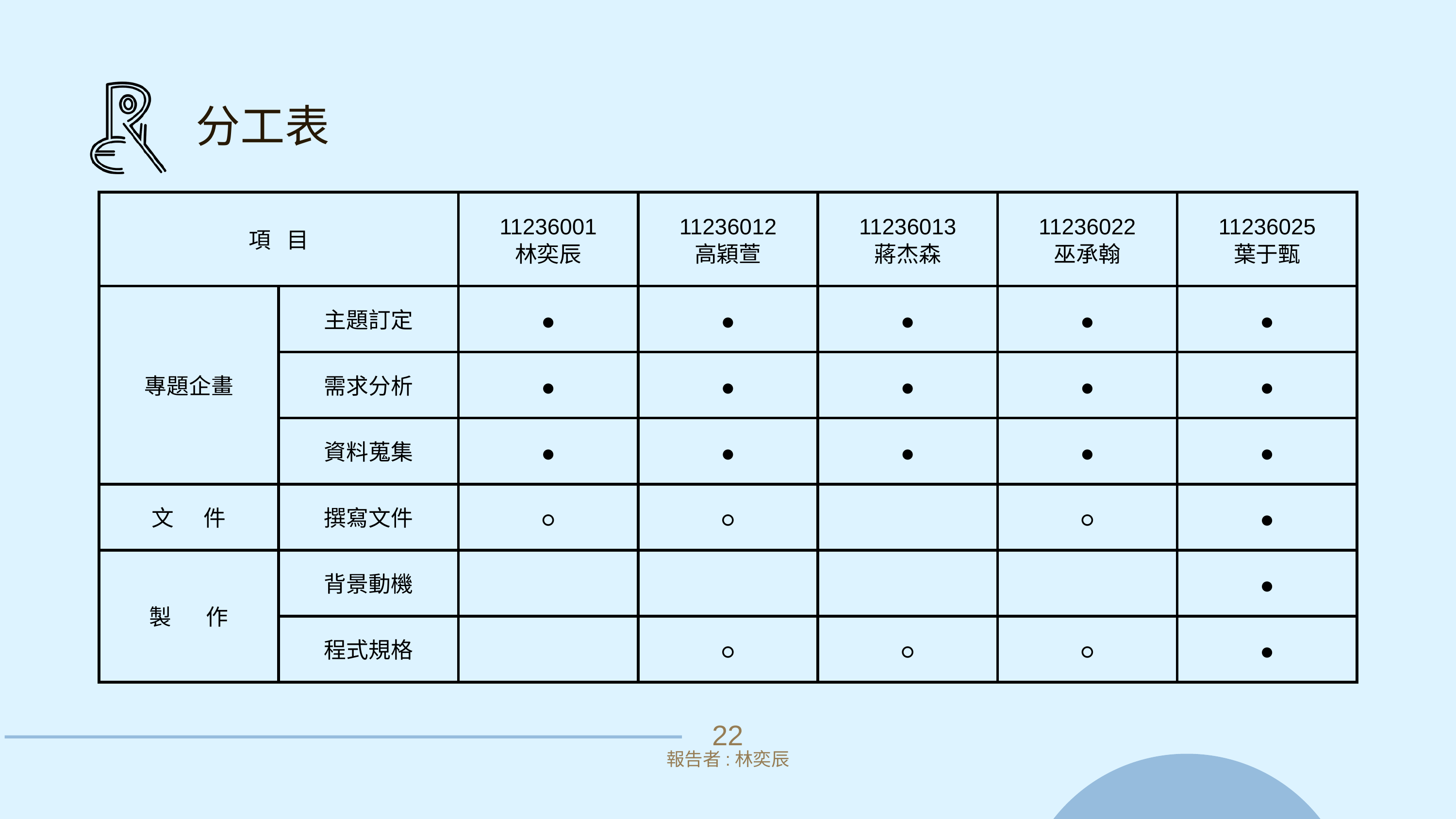

分工表
| 項目 | 項目 | 11236001 林奕辰 | 11236012 高穎萱 | 11236013 蔣杰森 | 11236022 巫承翰 | 11236025 葉于甄 |
| --- | --- | --- | --- | --- | --- | --- |
| 專題企畫 | 主題訂定 | ● | ● | ● | ● | ● |
| 專題企畫 | 需求分析 | ● | ● | ● | ● | ● |
| 專題企畫 | 資料蒐集 | ● | ● | ● | ● | ● |
| 文 件 | 撰寫文件 | ○ | ○ |  | ○ | ● |
| 製 作 | 背景動機 |  |  |  |  | ● |
| 製 作 | 程式規格 |  | ○ | ○ | ○ | ● |
22
報告者:林奕辰